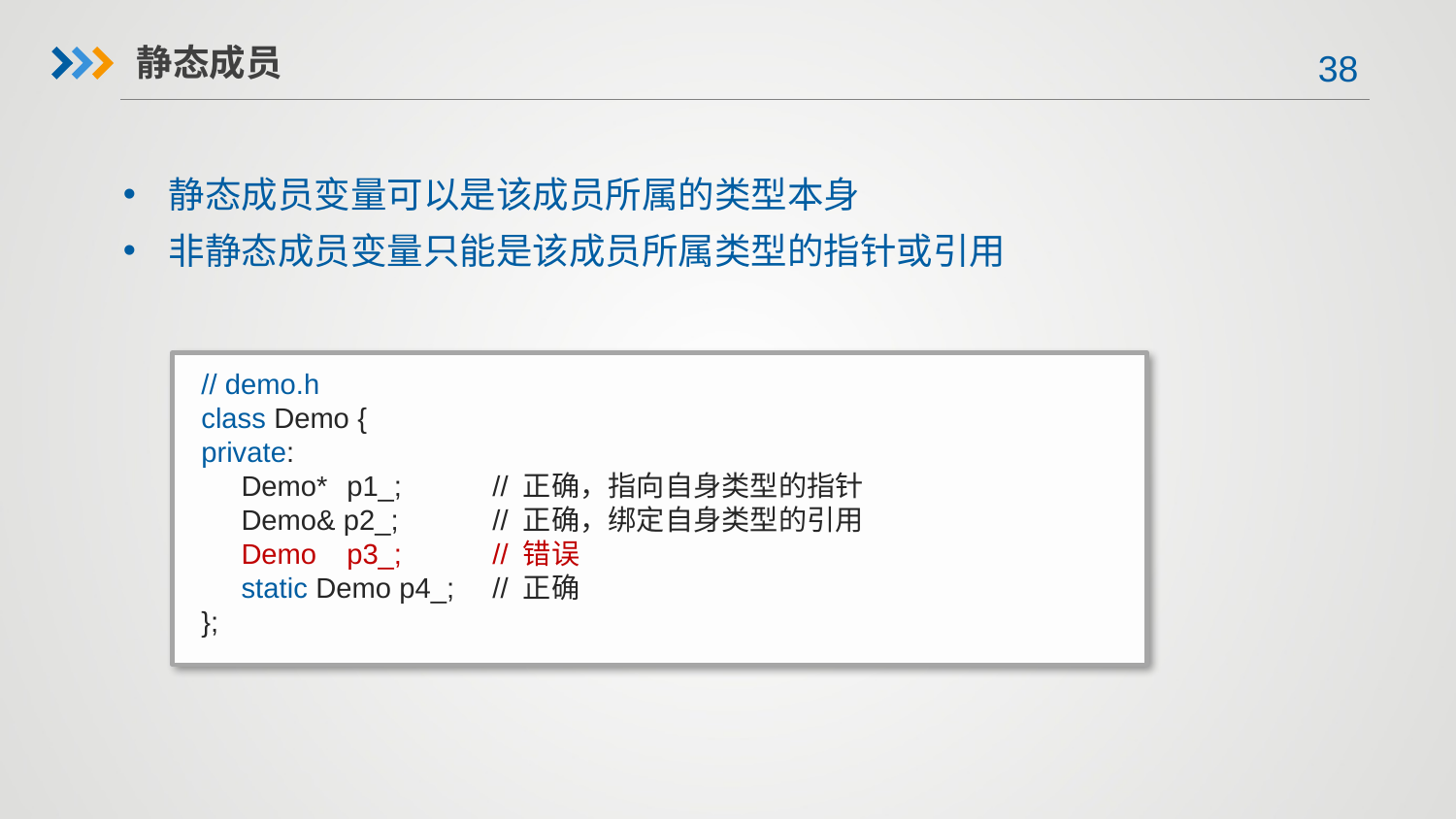

静态成员
静态成员变量可以是该成员所属的类型本身
非静态成员变量只能是该成员所属类型的指针或引用

// demo.h
class Demo {
private:
     Demo*	p1_;	// 正确，指向自身类型的指针
     Demo& p2_;	// 正确，绑定自身类型的引用
     Demo	p3_;	// 错误
     static Demo p4_;	// 正确
};